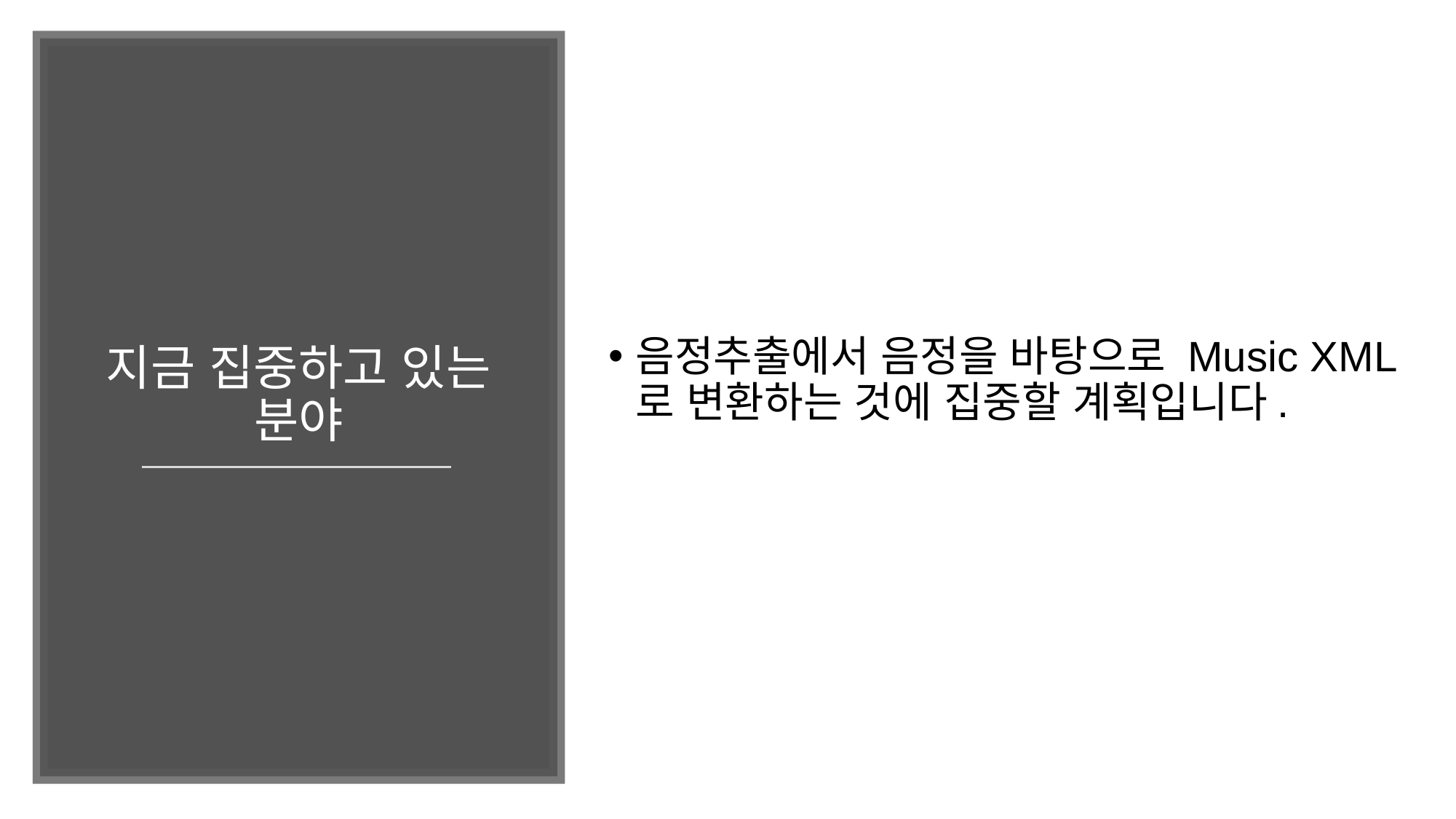

# 지금 집중하고 있는 분야
음정추출에서 음정을 바탕으로 Music XML로 변환하는 것에 집중할 계획입니다.